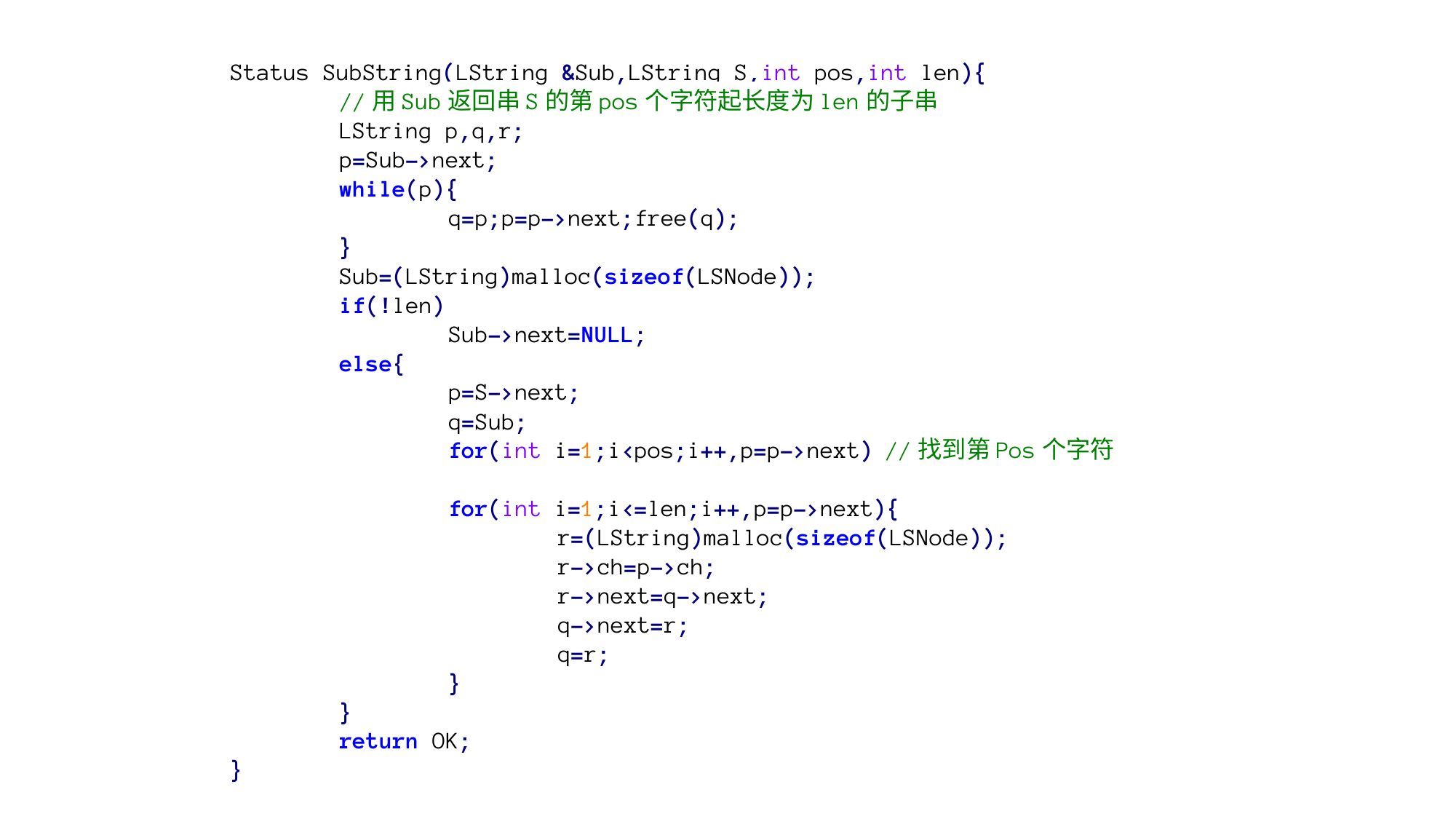

Status SubString(LString &Sub,LString S,int pos,int len){
	//用Sub返回串S的第pos个字符起长度为len的子串
	LString p,q,r;
	p=Sub->next;
	while(p){
		q=p;p=p->next;free(q);
	}
	Sub=(LString)malloc(sizeof(LSNode));
	if(!len)
		Sub->next=NULL;
	else{
		p=S->next;
		q=Sub;
		for(int i=1;i<pos;i++,p=p->next)	//找到第Pos个字符
		for(int i=1;i<=len;i++,p=p->next){
			r=(LString)malloc(sizeof(LSNode));
			r->ch=p->ch;
			r->next=q->next;
			q->next=r;
			q=r;
		}
	}
	return OK;
}